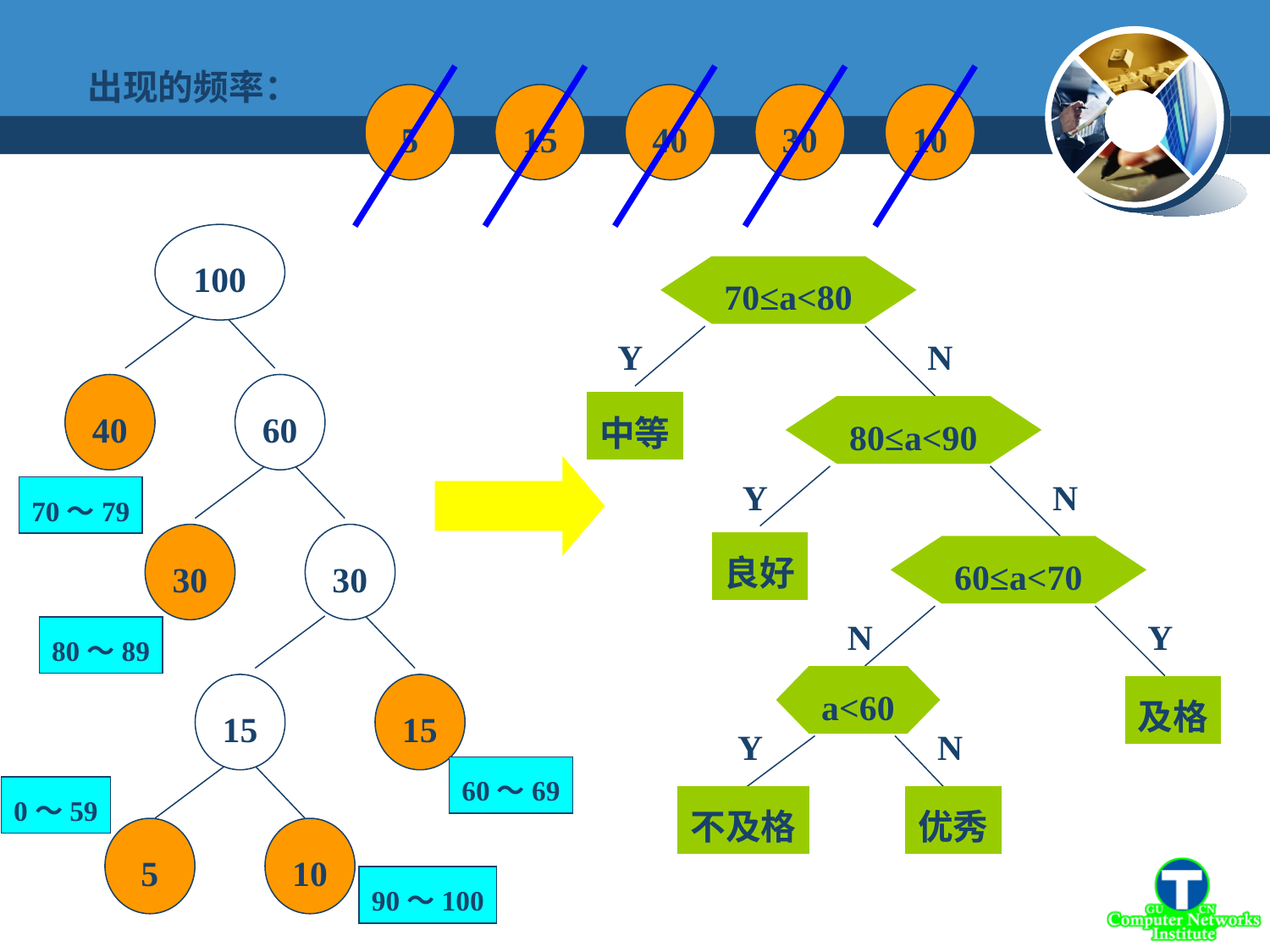

出现的频率：

5
15
40
30
10
100
70≤a<80

Y
N

40
60
中等
80≤a<90

Y
N

70～79
30
30
良好
60≤a<70
Y
N

80～89

a<60
及格
15
15
Y
N

60～69

0～59
不及格
优秀
5
10
90～100
124